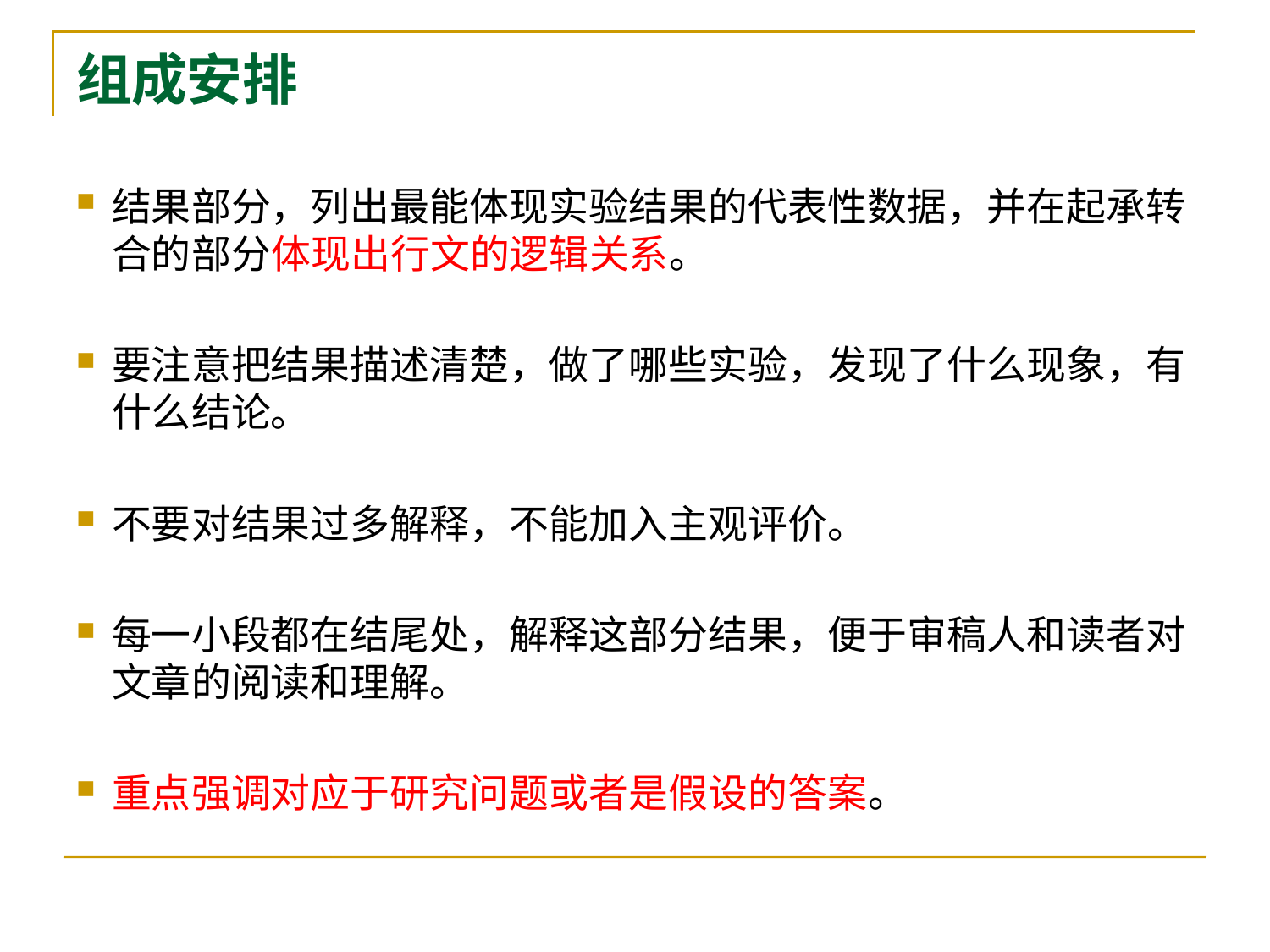

# 组成安排
结果部分，列出最能体现实验结果的代表性数据，并在起承转合的部分体现出行文的逻辑关系。

要注意把结果描述清楚，做了哪些实验，发现了什么现象，有什么结论。

不要对结果过多解释，不能加入主观评价。

每一小段都在结尾处，解释这部分结果，便于审稿人和读者对文章的阅读和理解。

重点强调对应于研究问题或者是假设的答案。